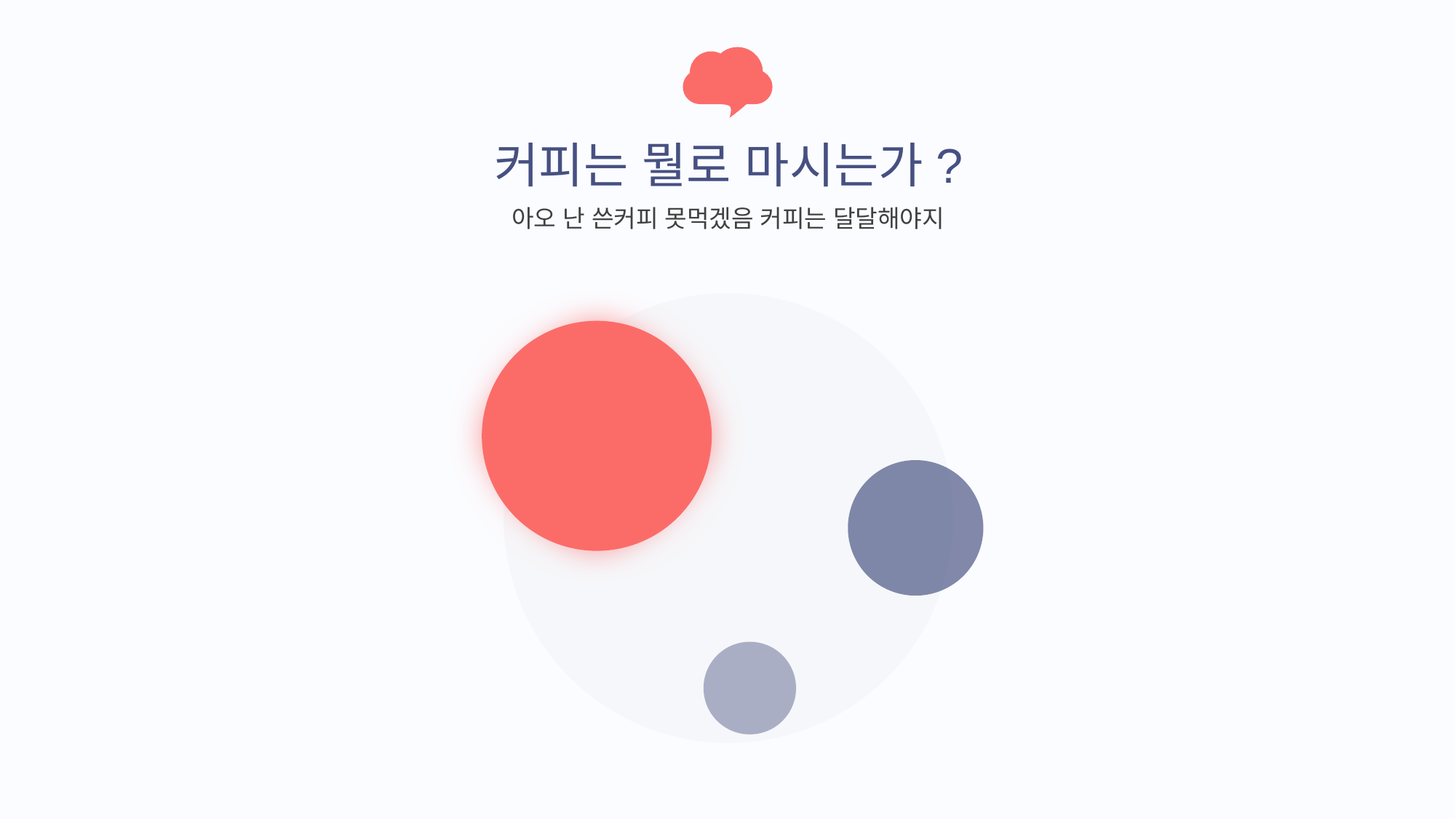

질문.
커피는 뭘로 마시는가?
아오 난 쓴커피 못먹겠음 커피는 달달해야지

아메리카노
52%

카페모카
18%

기타